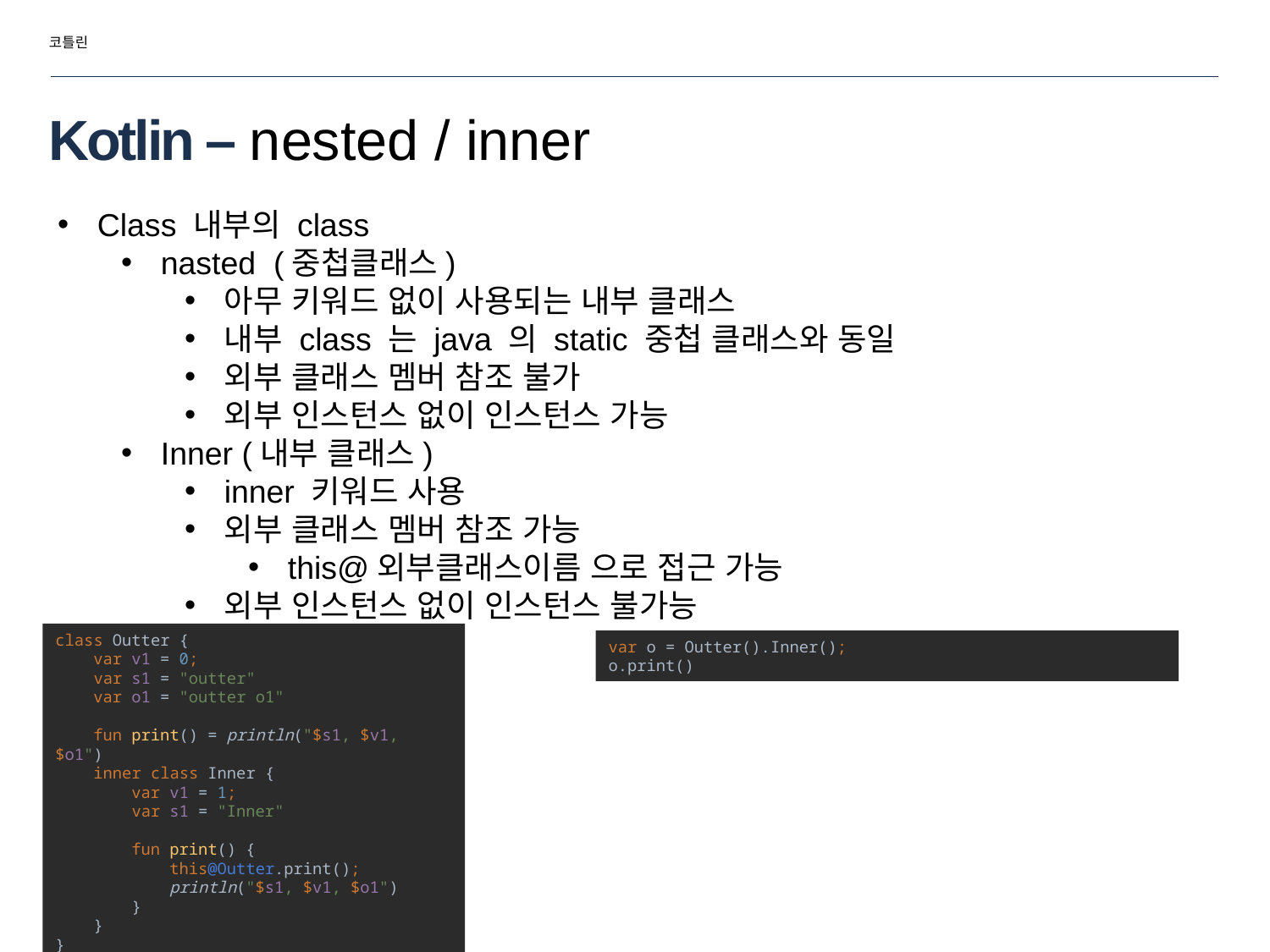

코틀린
# Kotlin – nested / inner

Class 내부의 class
nasted  (중첩클래스)
아무 키워드 없이 사용되는 내부 클래스
내부 class 는 java 의 static 중첩 클래스와 동일
외부 클래스 멤버 참조 불가
외부 인스턴스 없이 인스턴스 가능
Inner (내부 클래스)
inner 키워드 사용
외부 클래스 멤버 참조 가능
this@외부클래스이름 으로 접근 가능
외부 인스턴스 없이 인스턴스 불가능
var o = Outter().Inner();
o.print()
class Outter {
    var v1 = 0;
    var s1 = "outter"
    var o1 = "outter o1"
    fun print() = println("$s1, $v1, $o1")
    inner class Inner {
        var v1 = 1;
        var s1 = "Inner"
        fun print() {
            this@Outter.print();
            println("$s1, $v1, $o1")
        }
    }
}